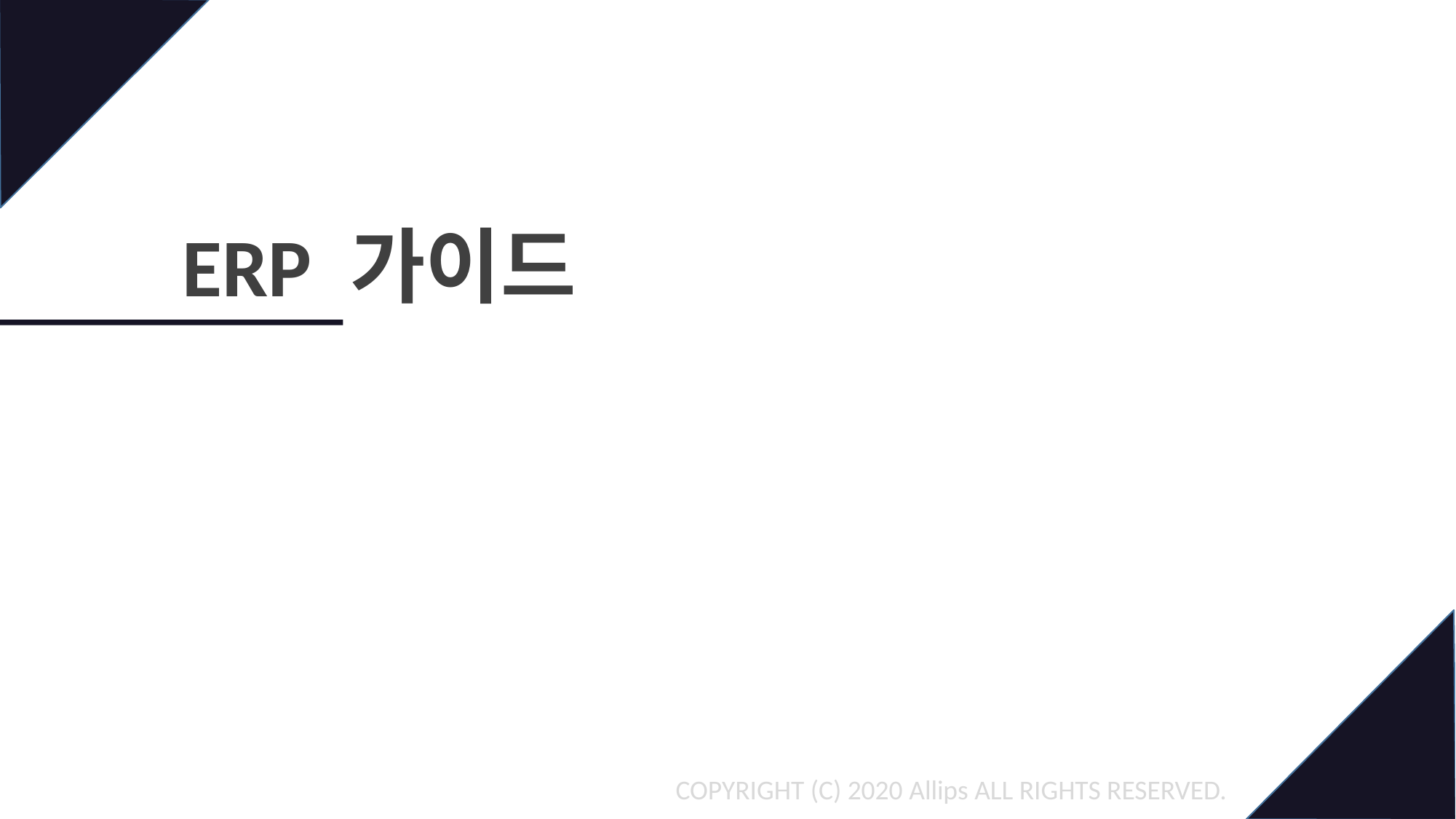

ERP 가이드

COPYRIGHT (C) 2020 Allips ALL RIGHTS RESERVED.